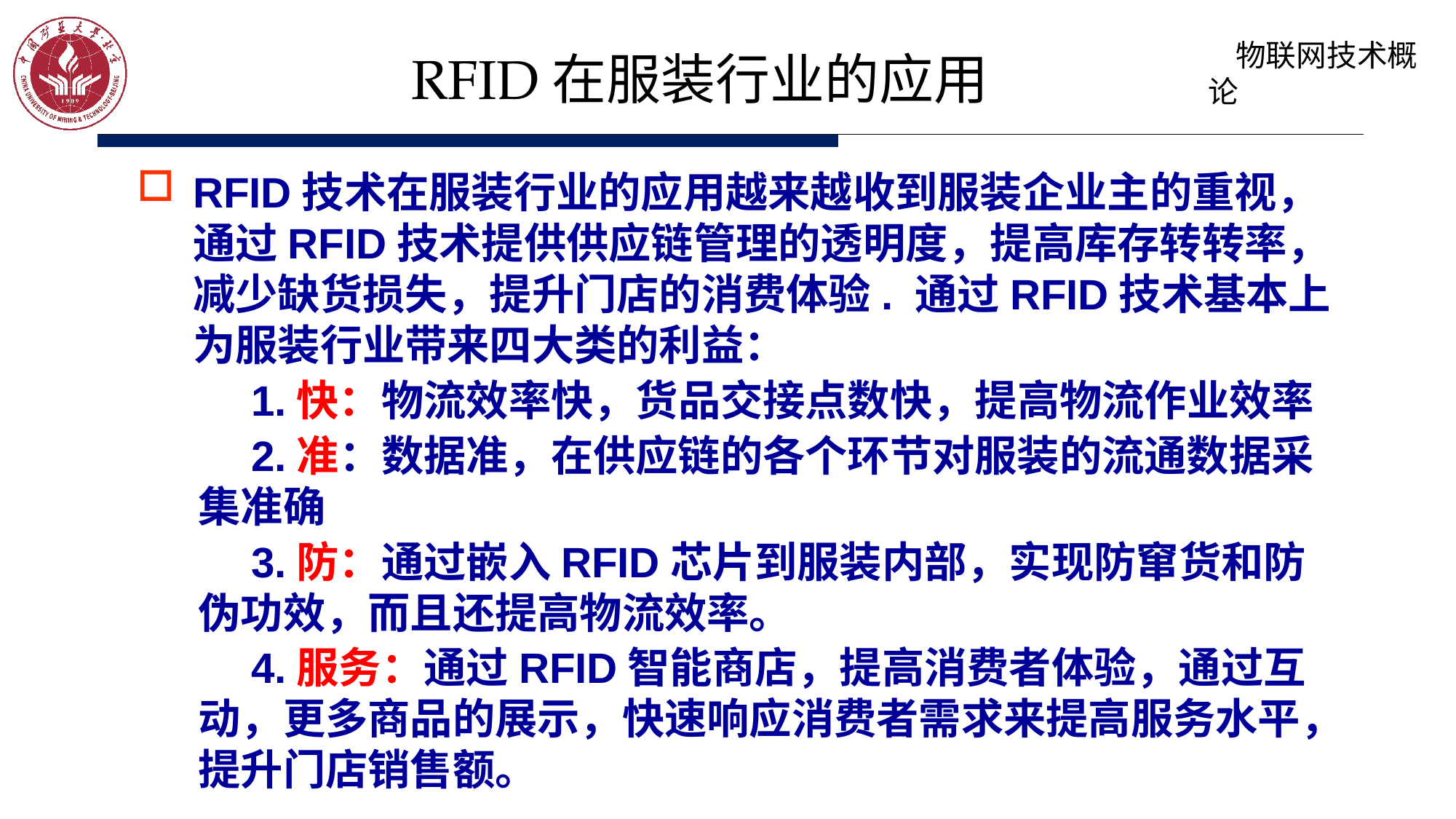

RFID在服装行业的应用
RFID技术在服装行业的应用越来越收到服装企业主的重视，通过RFID技术提供供应链管理的透明度，提高库存转转率，减少缺货损失，提升门店的消费体验. 通过RFID技术基本上为服装行业带来四大类的利益：
　1.快：物流效率快，货品交接点数快，提高物流作业效率
　2.准：数据准，在供应链的各个环节对服装的流通数据采集准确
　3.防：通过嵌入RFID芯片到服装内部，实现防窜货和防伪功效，而且还提高物流效率。
　4.服务：通过RFID智能商店，提高消费者体验，通过互动，更多商品的展示，快速响应消费者需求来提高服务水平，提升门店销售额。